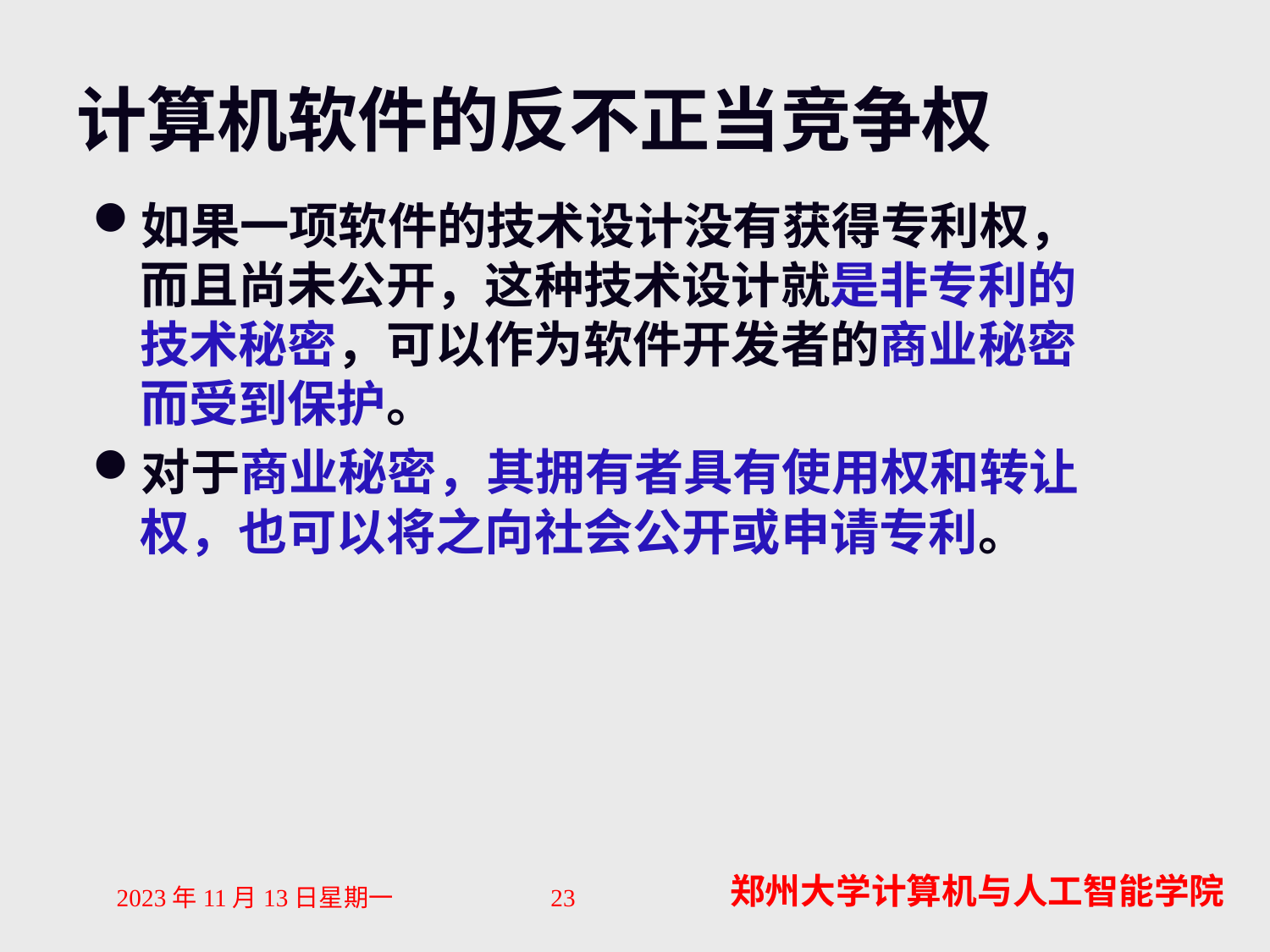

# 计算机软件的反不正当竞争权
如果一项软件的技术设计没有获得专利权，而且尚未公开，这种技术设计就是非专利的技术秘密，可以作为软件开发者的商业秘密而受到保护。
对于商业秘密，其拥有者具有使用权和转让权，也可以将之向社会公开或申请专利。